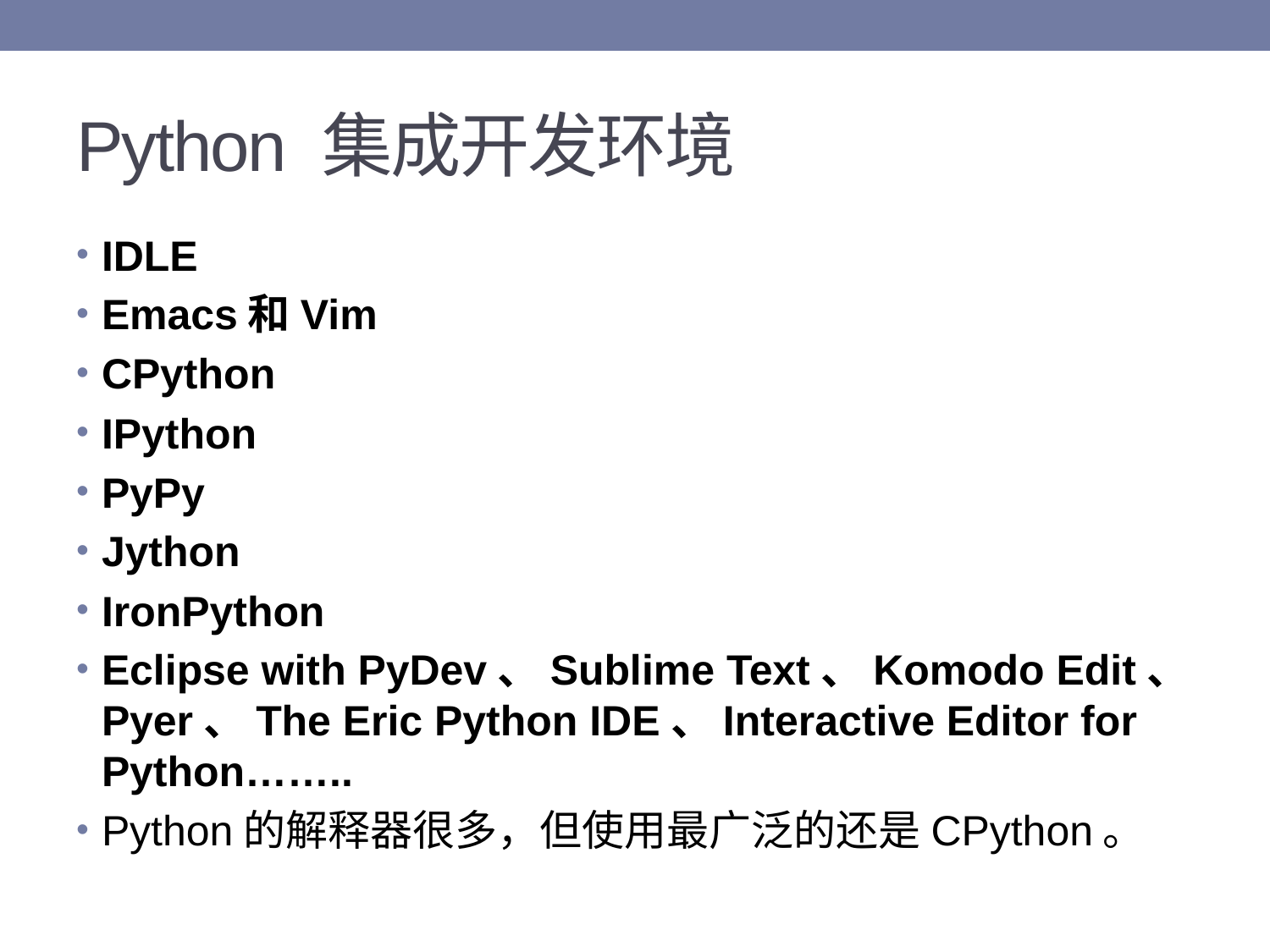

# Python 集成开发环境
IDLE
Emacs和Vim
CPython
IPython
PyPy
Jython
IronPython
Eclipse with PyDev、Sublime Text、Komodo Edit、Pyer、The Eric Python IDE、Interactive Editor for Python……..
Python的解释器很多，但使用最广泛的还是CPython。